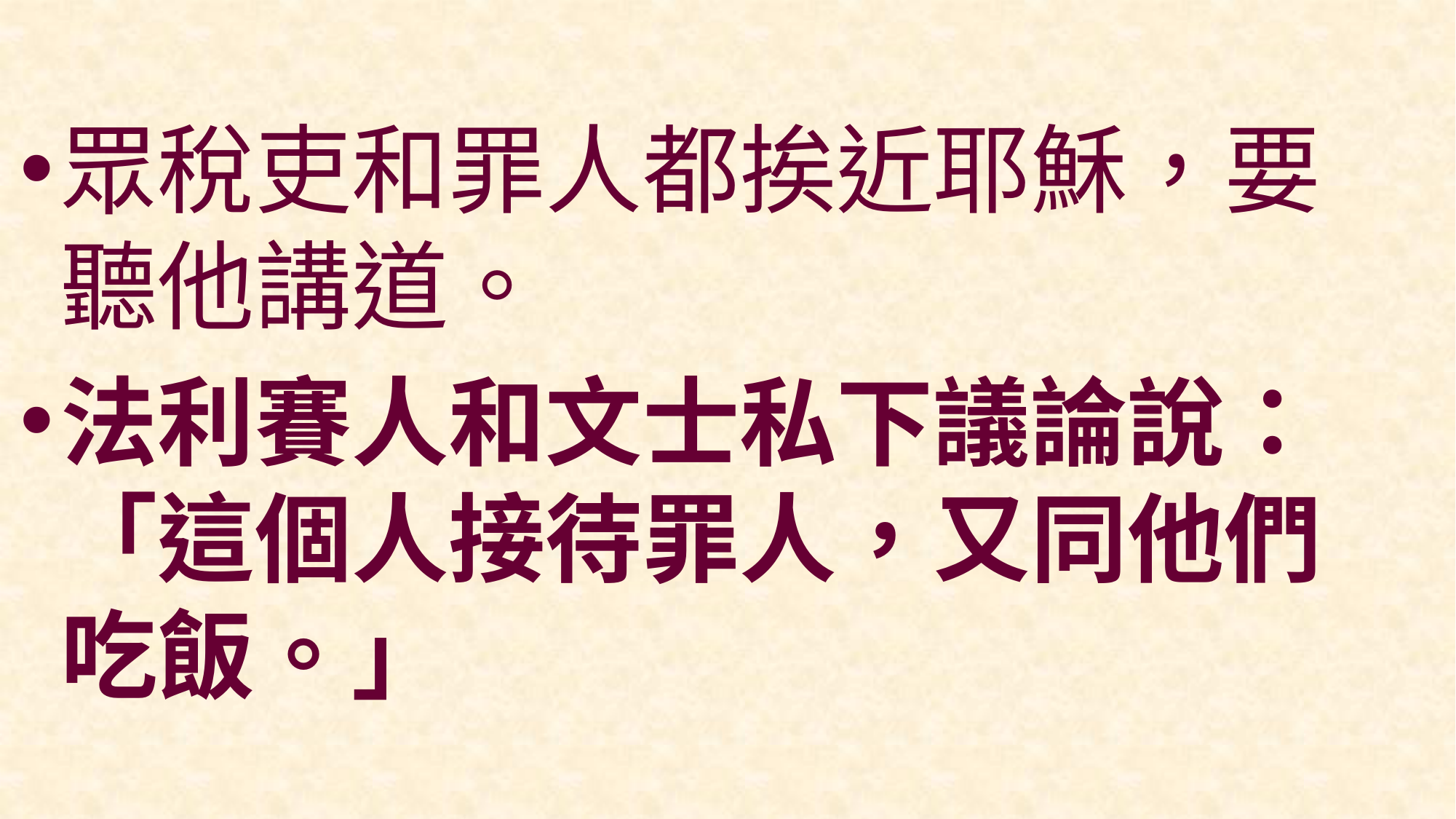

眾稅吏和罪人都挨近耶穌，要聽他講道。
法利賽人和文士私下議論說：「這個人接待罪人，又同他們吃飯。」